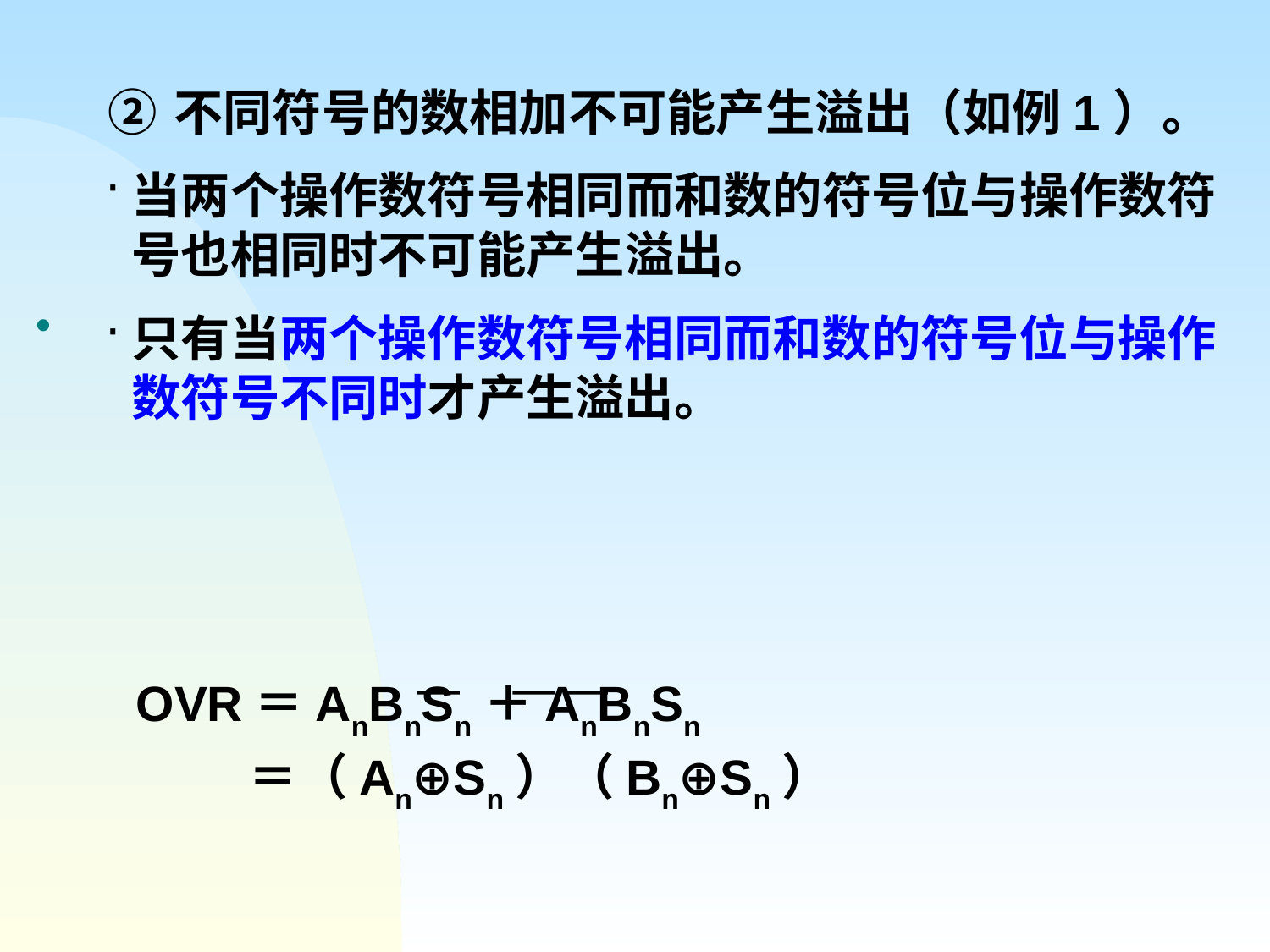

② 不同符号的数相加不可能产生溢出（如例1）。
当两个操作数符号相同而和数的符号位与操作数符号也相同时不可能产生溢出。
只有当两个操作数符号相同而和数的符号位与操作数符号不同时才产生溢出。
•
OVR＝AnBnSn＋AnBnSn
         ＝（An⊕Sn）（Bn⊕Sn）

59